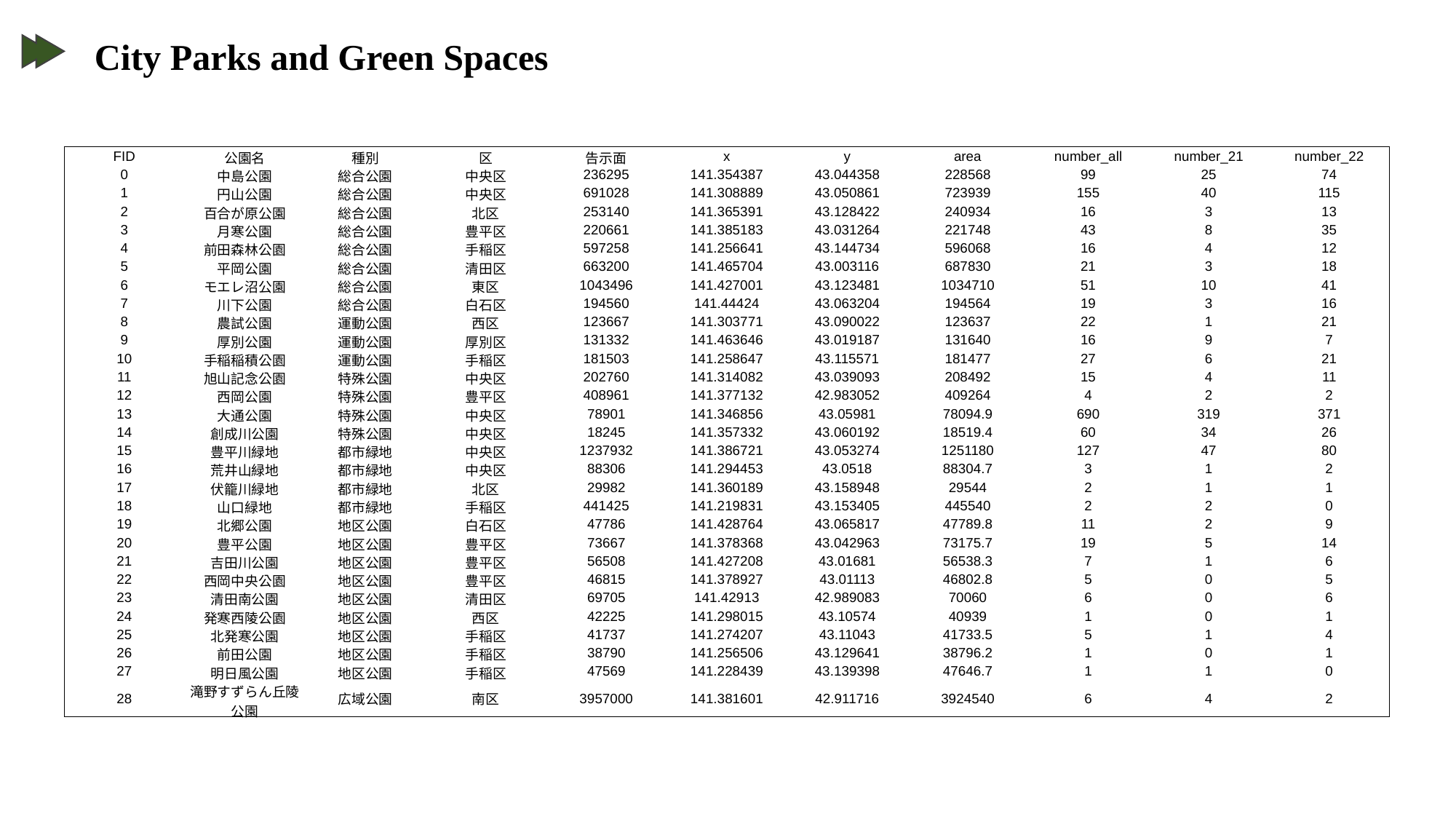

City Parks and Green Spaces
| FID | 公園名 | 種別 | 区 | 告示面 | x | y | area | number\_all | number\_21 | number\_22 |
| --- | --- | --- | --- | --- | --- | --- | --- | --- | --- | --- |
| 0 | 中島公園 | 総合公園 | 中央区 | 236295 | 141.354387 | 43.044358 | 228568 | 99 | 25 | 74 |
| 1 | 円山公園 | 総合公園 | 中央区 | 691028 | 141.308889 | 43.050861 | 723939 | 155 | 40 | 115 |
| 2 | 百合が原公園 | 総合公園 | 北区 | 253140 | 141.365391 | 43.128422 | 240934 | 16 | 3 | 13 |
| 3 | 月寒公園 | 総合公園 | 豊平区 | 220661 | 141.385183 | 43.031264 | 221748 | 43 | 8 | 35 |
| 4 | 前田森林公園 | 総合公園 | 手稲区 | 597258 | 141.256641 | 43.144734 | 596068 | 16 | 4 | 12 |
| 5 | 平岡公園 | 総合公園 | 清田区 | 663200 | 141.465704 | 43.003116 | 687830 | 21 | 3 | 18 |
| 6 | モエレ沼公園 | 総合公園 | 東区 | 1043496 | 141.427001 | 43.123481 | 1034710 | 51 | 10 | 41 |
| 7 | 川下公園 | 総合公園 | 白石区 | 194560 | 141.44424 | 43.063204 | 194564 | 19 | 3 | 16 |
| 8 | 農試公園 | 運動公園 | 西区 | 123667 | 141.303771 | 43.090022 | 123637 | 22 | 1 | 21 |
| 9 | 厚別公園 | 運動公園 | 厚別区 | 131332 | 141.463646 | 43.019187 | 131640 | 16 | 9 | 7 |
| 10 | 手稲稲積公園 | 運動公園 | 手稲区 | 181503 | 141.258647 | 43.115571 | 181477 | 27 | 6 | 21 |
| 11 | 旭山記念公園 | 特殊公園 | 中央区 | 202760 | 141.314082 | 43.039093 | 208492 | 15 | 4 | 11 |
| 12 | 西岡公園 | 特殊公園 | 豊平区 | 408961 | 141.377132 | 42.983052 | 409264 | 4 | 2 | 2 |
| 13 | 大通公園 | 特殊公園 | 中央区 | 78901 | 141.346856 | 43.05981 | 78094.9 | 690 | 319 | 371 |
| 14 | 創成川公園 | 特殊公園 | 中央区 | 18245 | 141.357332 | 43.060192 | 18519.4 | 60 | 34 | 26 |
| 15 | 豊平川緑地 | 都市緑地 | 中央区 | 1237932 | 141.386721 | 43.053274 | 1251180 | 127 | 47 | 80 |
| 16 | 荒井山緑地 | 都市緑地 | 中央区 | 88306 | 141.294453 | 43.0518 | 88304.7 | 3 | 1 | 2 |
| 17 | 伏籠川緑地 | 都市緑地 | 北区 | 29982 | 141.360189 | 43.158948 | 29544 | 2 | 1 | 1 |
| 18 | 山口緑地 | 都市緑地 | 手稲区 | 441425 | 141.219831 | 43.153405 | 445540 | 2 | 2 | 0 |
| 19 | 北郷公園 | 地区公園 | 白石区 | 47786 | 141.428764 | 43.065817 | 47789.8 | 11 | 2 | 9 |
| 20 | 豊平公園 | 地区公園 | 豊平区 | 73667 | 141.378368 | 43.042963 | 73175.7 | 19 | 5 | 14 |
| 21 | 吉田川公園 | 地区公園 | 豊平区 | 56508 | 141.427208 | 43.01681 | 56538.3 | 7 | 1 | 6 |
| 22 | 西岡中央公園 | 地区公園 | 豊平区 | 46815 | 141.378927 | 43.01113 | 46802.8 | 5 | 0 | 5 |
| 23 | 清田南公園 | 地区公園 | 清田区 | 69705 | 141.42913 | 42.989083 | 70060 | 6 | 0 | 6 |
| 24 | 発寒西陵公園 | 地区公園 | 西区 | 42225 | 141.298015 | 43.10574 | 40939 | 1 | 0 | 1 |
| 25 | 北発寒公園 | 地区公園 | 手稲区 | 41737 | 141.274207 | 43.11043 | 41733.5 | 5 | 1 | 4 |
| 26 | 前田公園 | 地区公園 | 手稲区 | 38790 | 141.256506 | 43.129641 | 38796.2 | 1 | 0 | 1 |
| 27 | 明日風公園 | 地区公園 | 手稲区 | 47569 | 141.228439 | 43.139398 | 47646.7 | 1 | 1 | 0 |
| 28 | 滝野すずらん丘陵公園 | 広域公園 | 南区 | 3957000 | 141.381601 | 42.911716 | 3924540 | 6 | 4 | 2 |